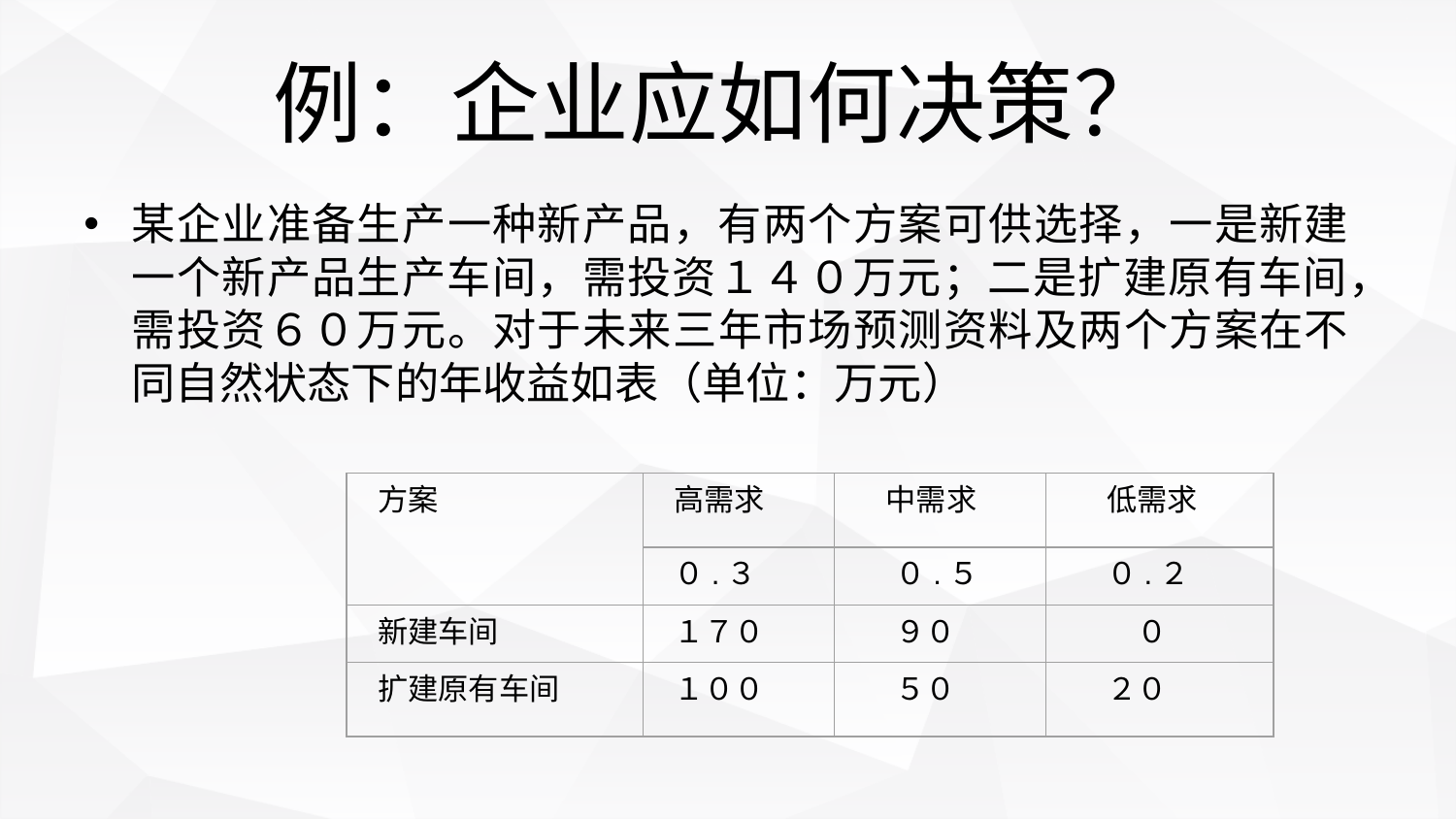

# 例：企业应如何决策？
某企业准备生产一种新产品，有两个方案可供选择，一是新建一个新产品生产车间，需投资１４０万元；二是扩建原有车间，需投资６０万元。对于未来三年市场预测资料及两个方案在不同自然状态下的年收益如表（单位：万元）

方案

高需求

  中需求

　低需求

０.３

　０.５

　０.２

新建车间

１７０

　９０

　　０

扩建原有车间

１００

　５０

　２０

41